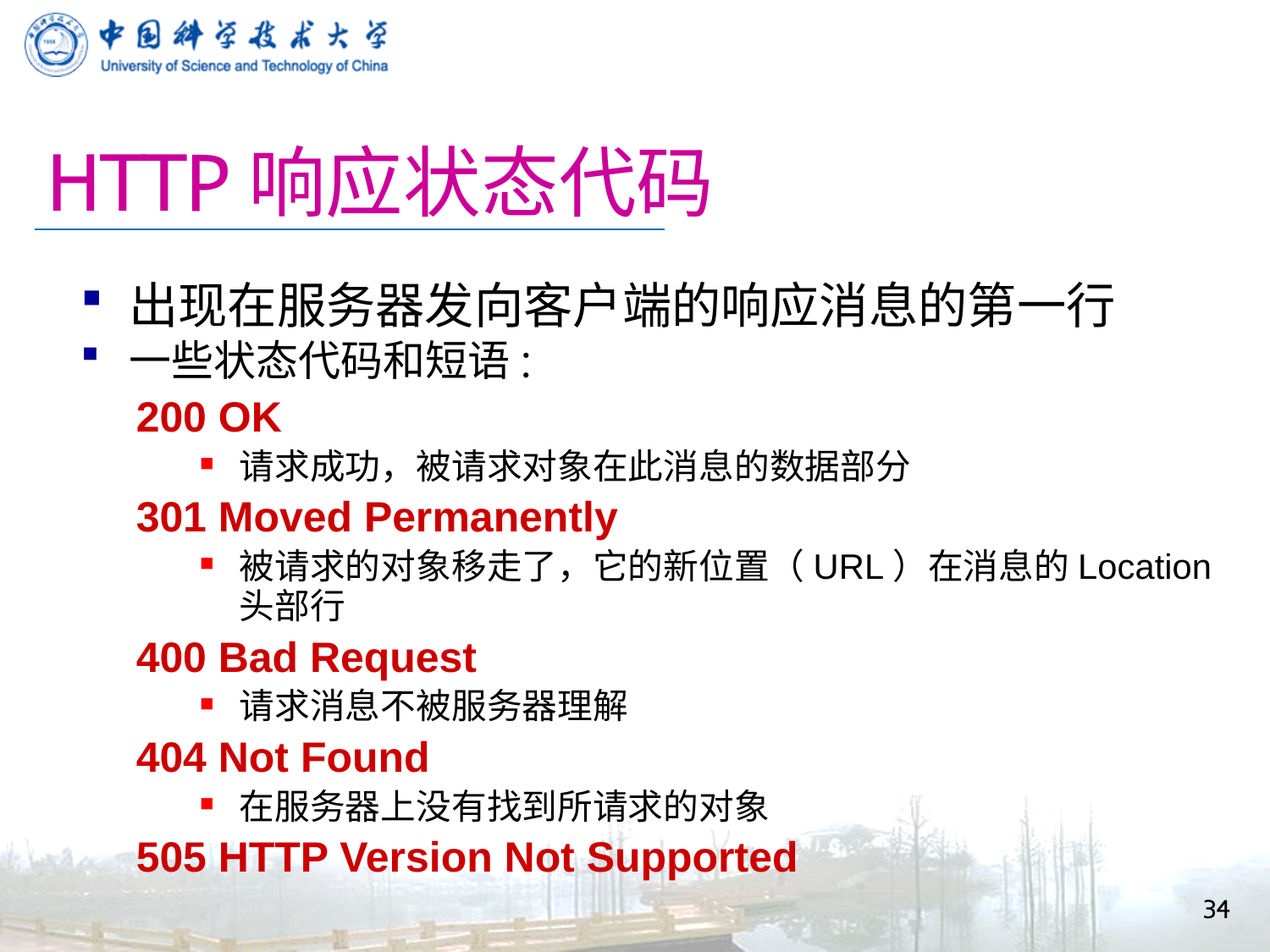

# HTTP响应状态代码
出现在服务器发向客户端的响应消息的第一行
一些状态代码和短语:
200 OK
请求成功，被请求对象在此消息的数据部分
301 Moved Permanently
被请求的对象移走了，它的新位置（URL）在消息的Location头部行
400 Bad Request
请求消息不被服务器理解
404 Not Found
在服务器上没有找到所请求的对象
505 HTTP Version Not Supported
34